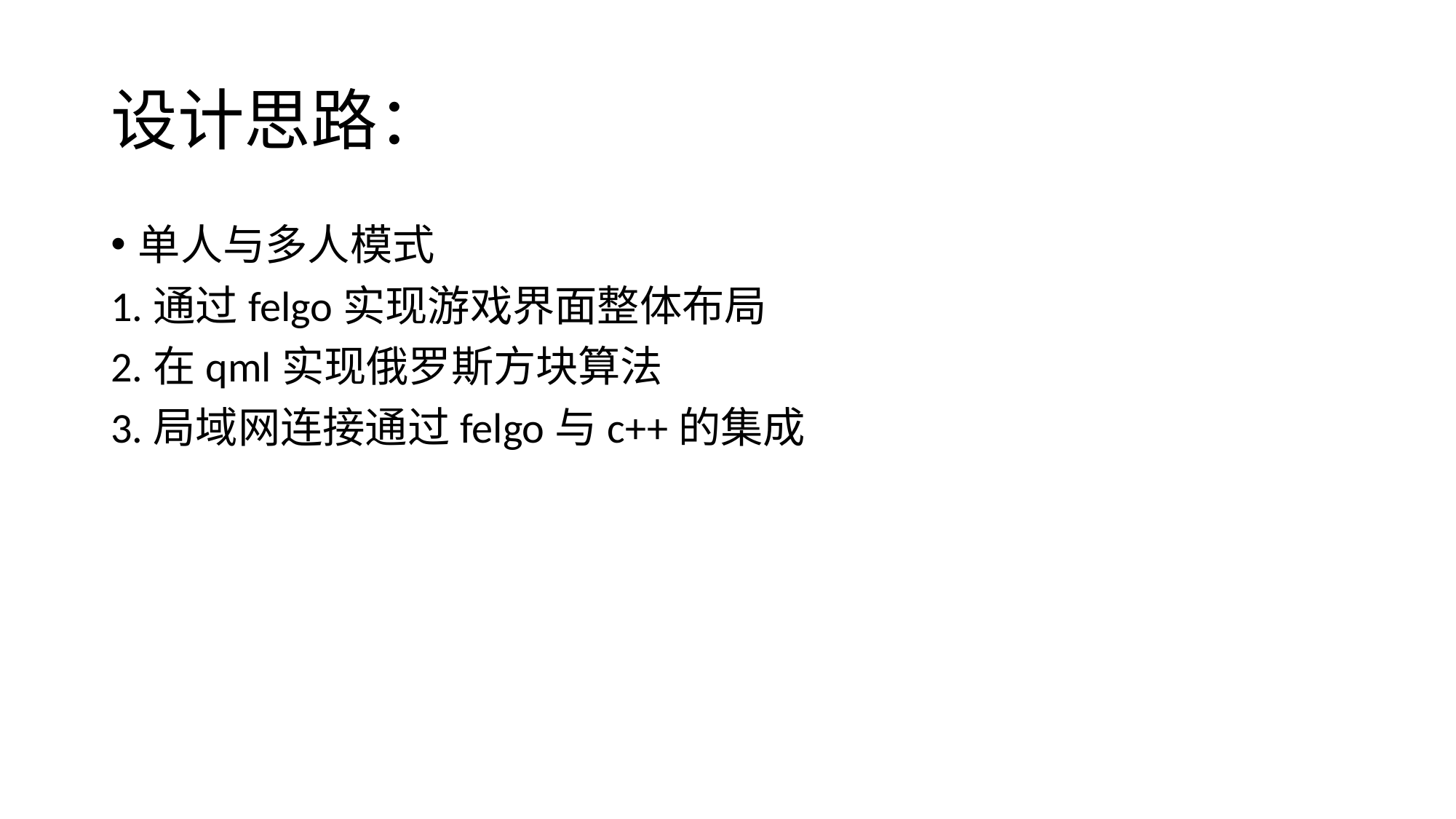

# 设计思路：
单人与多人模式
1.通过felgo实现游戏界面整体布局
2.在qml实现俄罗斯方块算法
3.局域网连接通过felgo与c++的集成